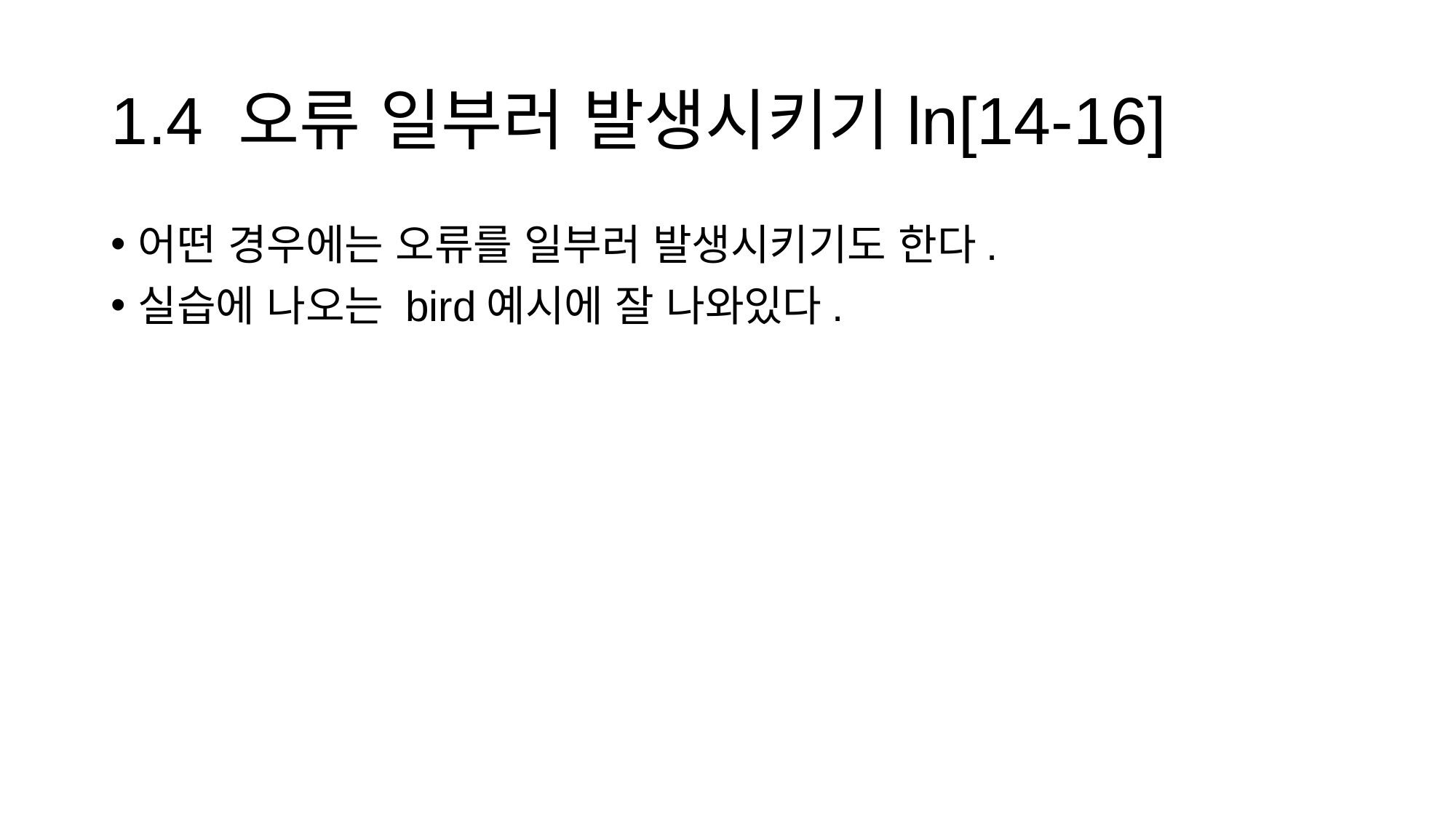

# 1.4 오류 일부러 발생시키기ln[14-16]
어떤 경우에는 오류를 일부러 발생시키기도 한다.
실습에 나오는 bird예시에 잘 나와있다.